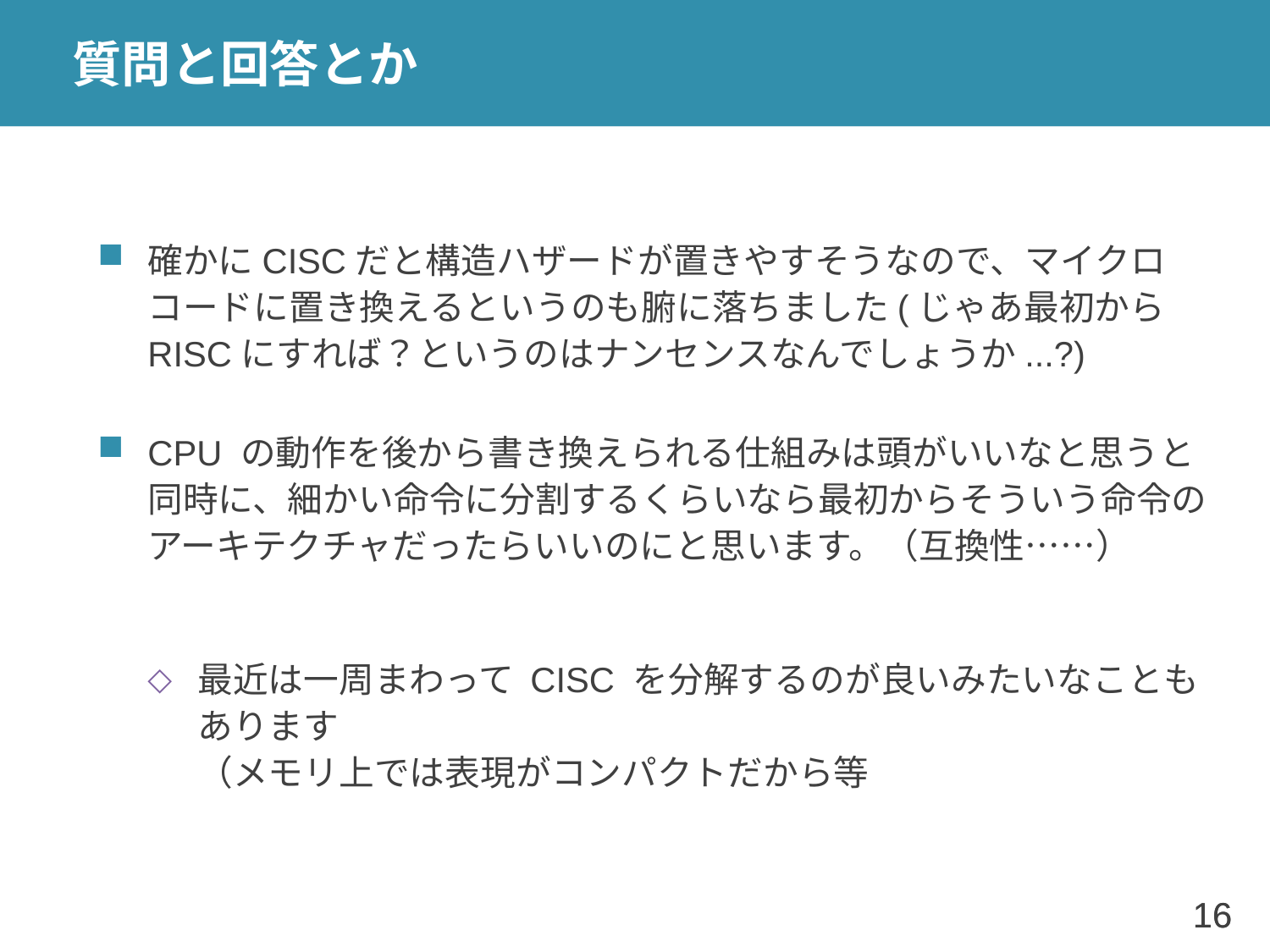

# 質問と回答とか
確かにCISCだと構造ハザードが置きやすそうなので、マイクロコードに置き換えるというのも腑に落ちました(じゃあ最初からRISCにすれば？というのはナンセンスなんでしょうか...?)
CPU の動作を後から書き換えられる仕組みは頭がいいなと思うと同時に、細かい命令に分割するくらいなら最初からそういう命令のアーキテクチャだったらいいのにと思います。（互換性……）

最近は一周まわって CISC を分解するのが良いみたいなこともあります
（メモリ上では表現がコンパクトだから等